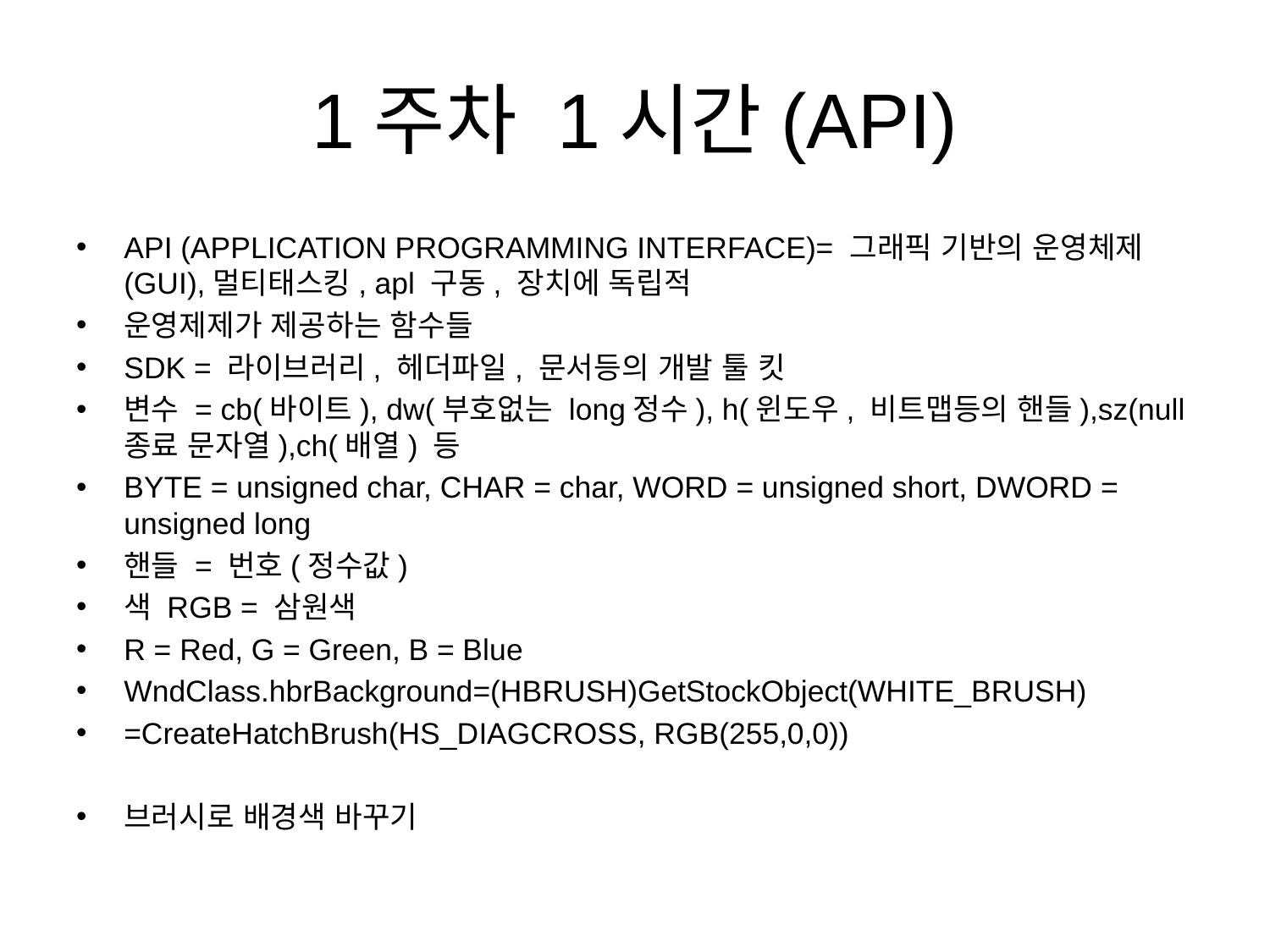

# 1주차 1시간(API)
API (APPLICATION PROGRAMMING INTERFACE)= 그래픽 기반의 운영체제(GUI),멀티태스킹, apl 구동, 장치에 독립적
운영제제가 제공하는 함수들
SDK = 라이브러리, 헤더파일, 문서등의 개발 툴 킷
변수 = cb(바이트), dw(부호없는 long정수), h(윈도우, 비트맵등의 핸들),sz(null종료 문자열),ch(배열) 등
BYTE = unsigned char, CHAR = char, WORD = unsigned short, DWORD = unsigned long
핸들 = 번호(정수값)
색 RGB = 삼원색
R = Red, G = Green, B = Blue
WndClass.hbrBackground=(HBRUSH)GetStockObject(WHITE_BRUSH)
=CreateHatchBrush(HS_DIAGCROSS, RGB(255,0,0))

브러시로 배경색 바꾸기